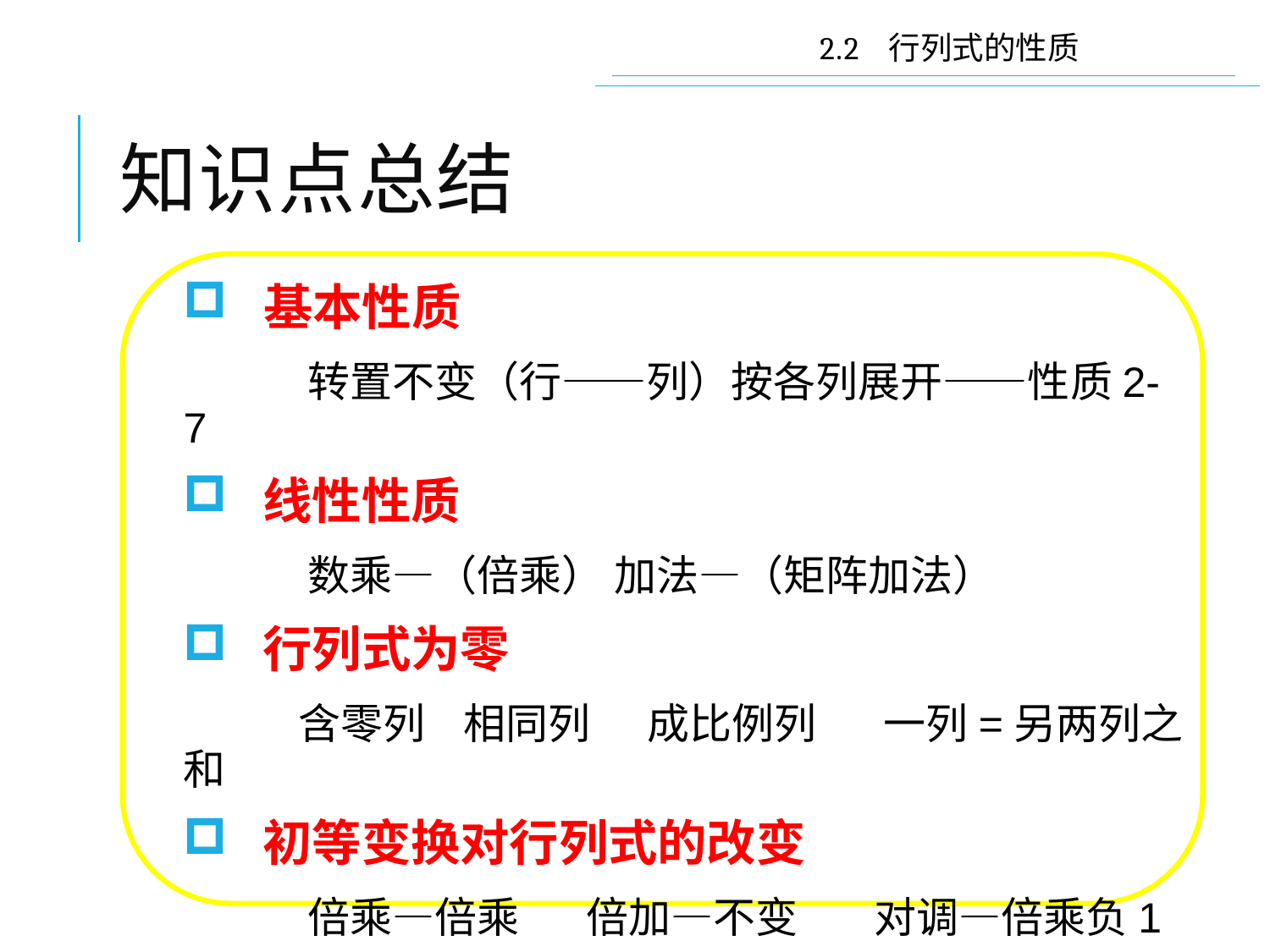

2.2   行列式的性质
# 知识点总结

  基本性质
            转置不变（行——列）按各列展开——性质2-7
  线性性质
            数乘—（倍乘） 加法—（矩阵加法）
  行列式为零
           含零列    相同列      成比例列       一列=另两列之和
  初等变换对行列式的改变
            倍乘—倍乘       倍加—不变        对调—倍乘负1